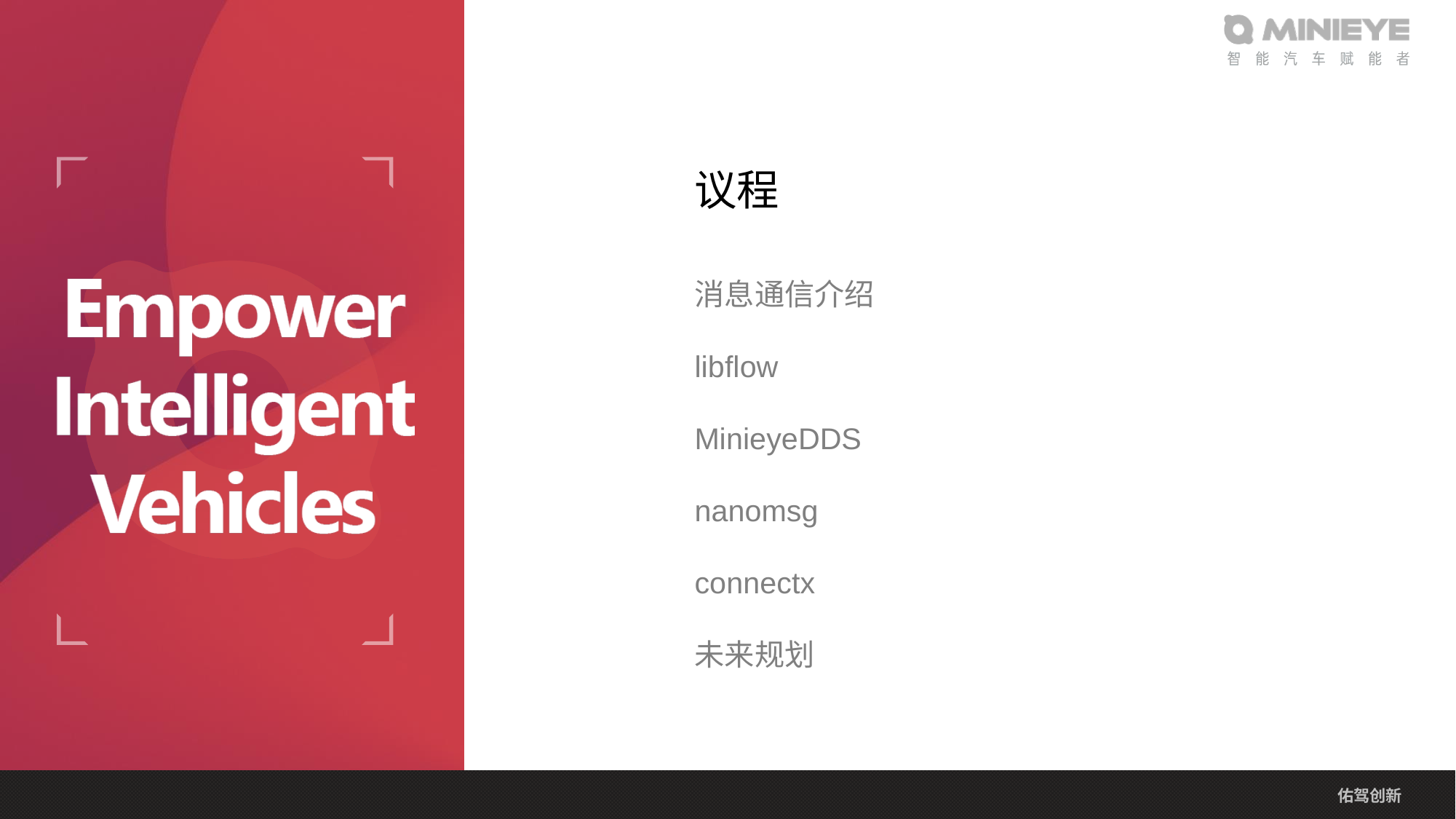

# 议程
消息通信介绍
libflow
MinieyeDDS
nanomsg
connectx
未来规划